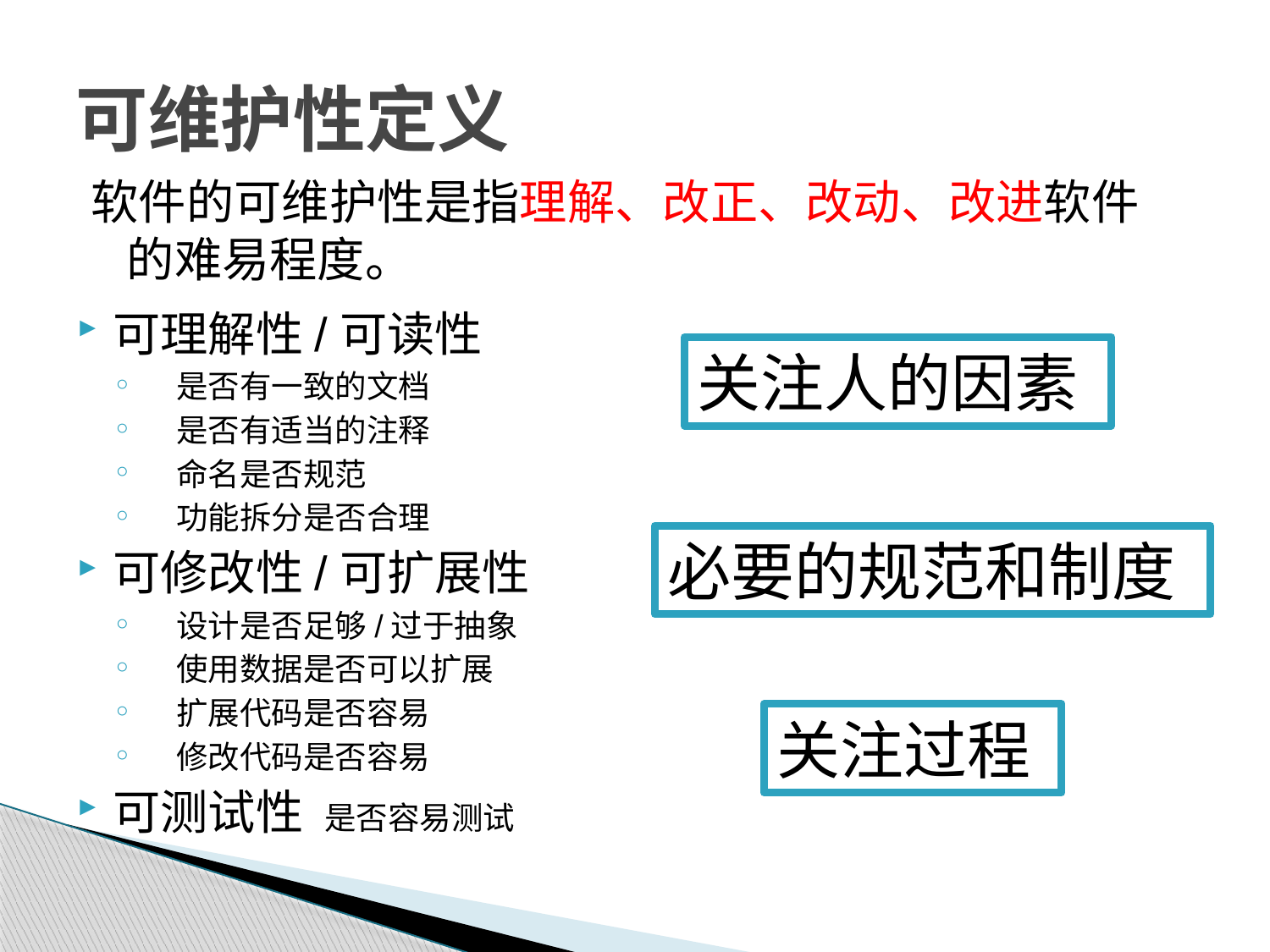

# 可维护性定义
软件的可维护性是指理解、改正、改动、改进软件的难易程度。
可理解性/可读性
是否有一致的文档
是否有适当的注释
命名是否规范
功能拆分是否合理
可修改性/可扩展性
设计是否足够/过于抽象
使用数据是否可以扩展
扩展代码是否容易
修改代码是否容易
可测试性  是否容易测试
关注人的因素
必要的规范和制度
关注过程